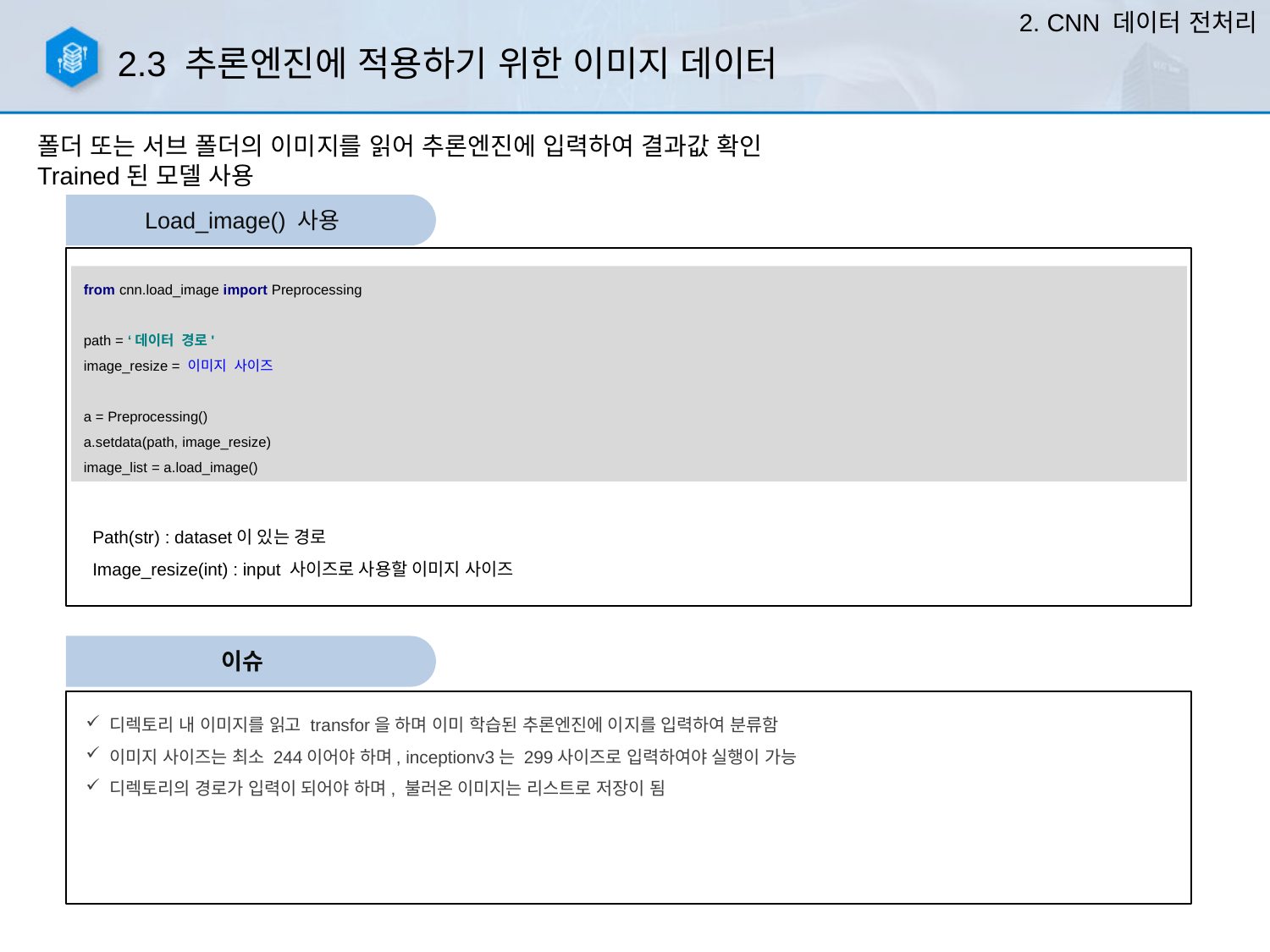

2. CNN 데이터 전처리
2.3 추론엔진에 적용하기 위한 이미지 데이터
폴더 또는 서브 폴더의 이미지를 읽어 추론엔진에 입력하여 결과값 확인
Trained된 모델 사용

Load_image() 사용

from cnn.load_image import Preprocessing
path = ‘데이터 경로'
image_resize = 이미지 사이즈
a = Preprocessing()
a.setdata(path, image_resize)
image_list = a.load_image()
Path(str) : dataset이 있는 경로
Image_resize(int) : input 사이즈로 사용할 이미지 사이즈

이슈

디렉토리 내 이미지를 읽고 transfor을 하며 이미 학습된 추론엔진에 이지를 입력하여 분류함
이미지 사이즈는 최소 244이어야 하며, inceptionv3는 299사이즈로 입력하여야 실행이 가능
디렉토리의 경로가 입력이 되어야 하며, 불러온 이미지는 리스트로 저장이 됨